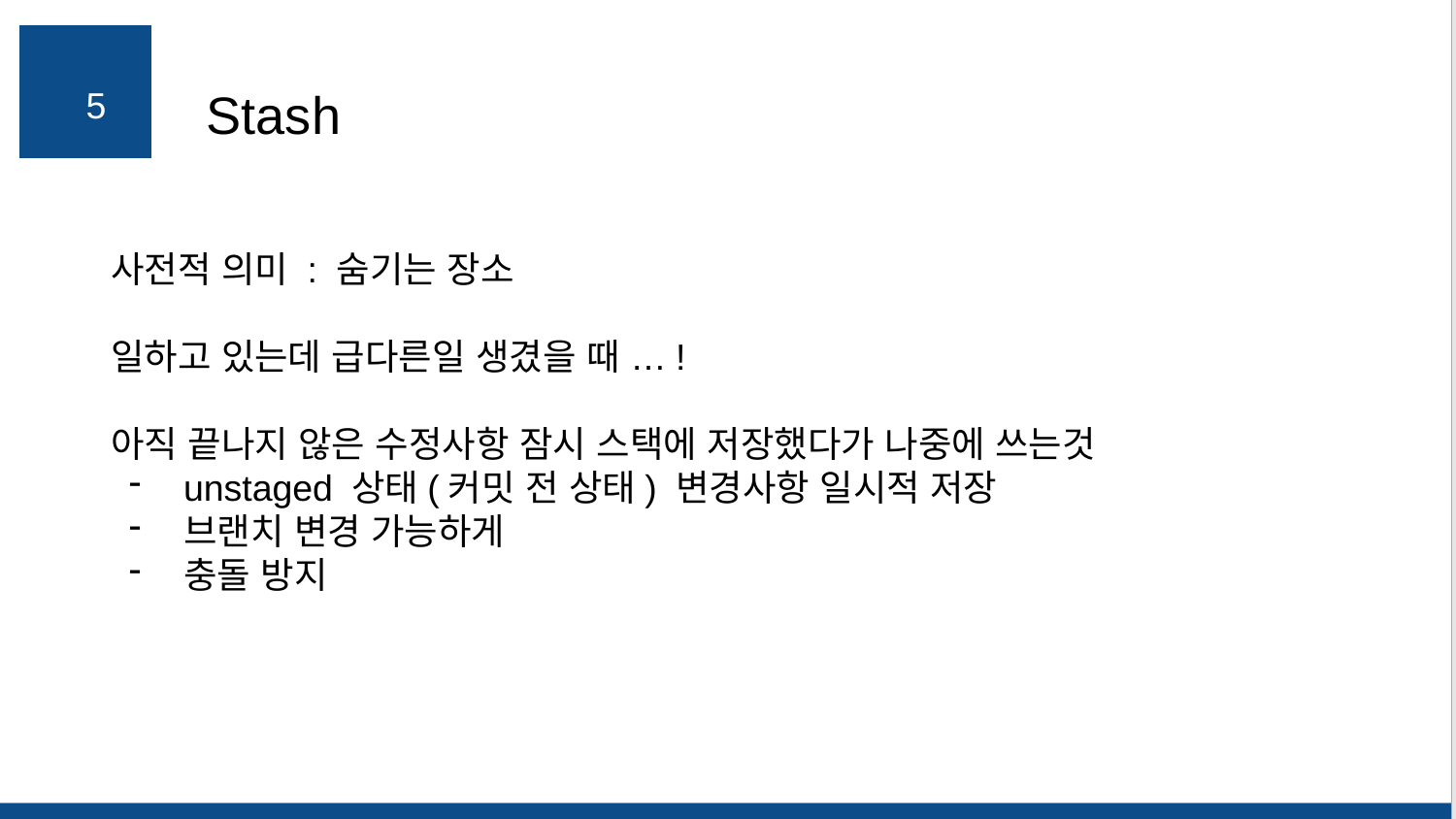

# Stash
5
사전적 의미 : 숨기는 장소

일하고 있는데 급다른일 생겼을 때 …!

아직 끝나지 않은 수정사항 잠시 스택에 저장했다가 나중에 쓰는것
unstaged 상태(커밋 전 상태) 변경사항 일시적 저장
브랜치 변경 가능하게
충돌 방지